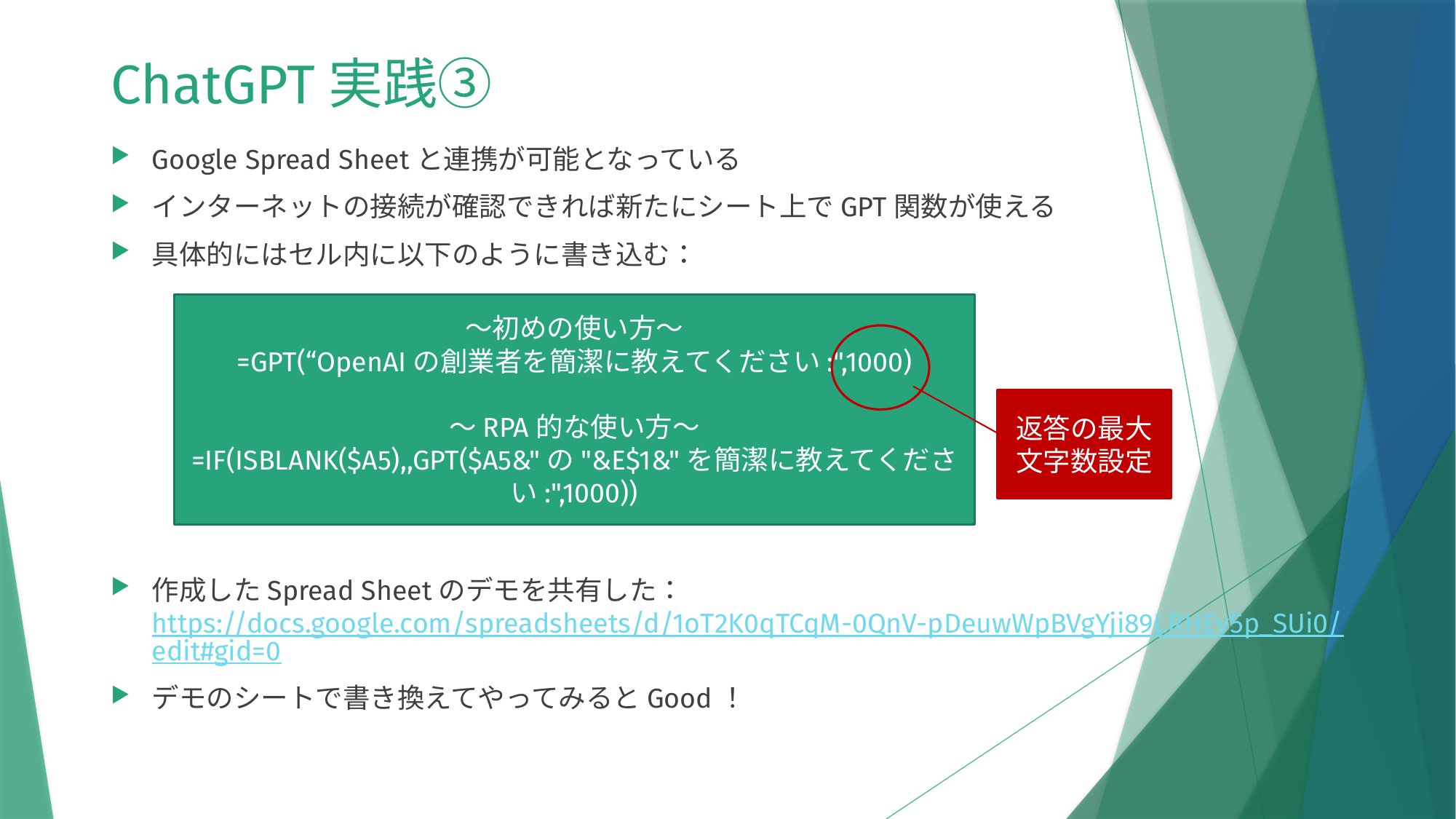

# ChatGPT実践③
Google Spread Sheetと連携が可能となっている
インターネットの接続が確認できれば新たにシート上でGPT関数が使える
具体的にはセル内に以下のように書き込む：

作成したSpread Sheetのデモを共有した：https://docs.google.com/spreadsheets/d/1oT2K0qTCqM-0QnV-pDeuwWpBVgYji89LRHEv5p_SUi0/edit#gid=0
デモのシートで書き換えてやってみるとGood！

～初めの使い方～
=GPT(“OpenAIの創業者を簡潔に教えてください:",1000)

～RPA的な使い方～
=IF(ISBLANK($A5),,GPT($A5&"の"&E$1&"を簡潔に教えてください:",1000))

返答の最大文字数設定